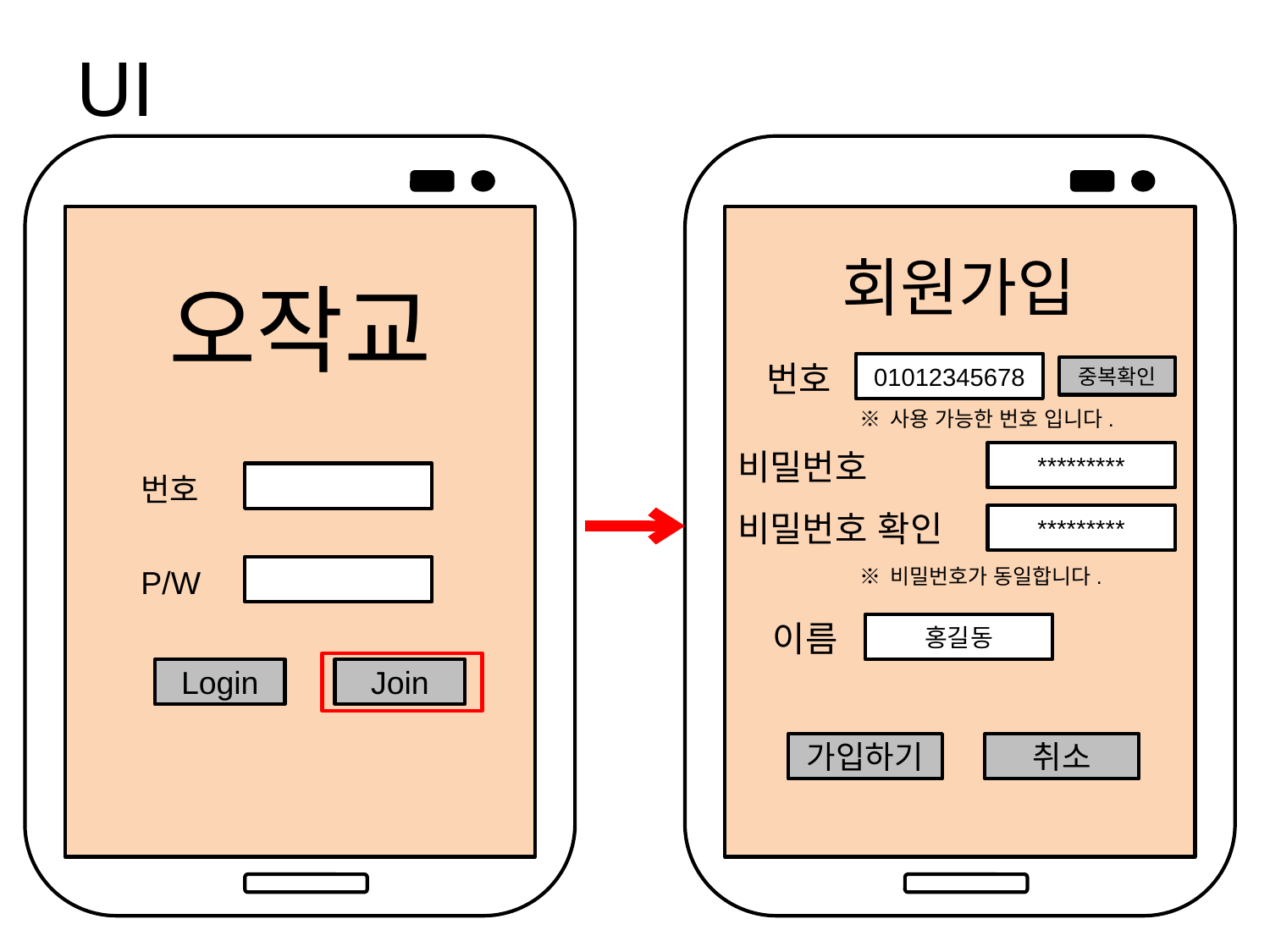

# UI

회원가입
오작교
번호
01012345678
중복확인
※ 사용 가능한 번호 입니다.
비밀번호
*********
번호

비밀번호 확인
*********
P/W

※ 비밀번호가 동일합니다.
이름
홍길동

Login
Join
가입하기
취소